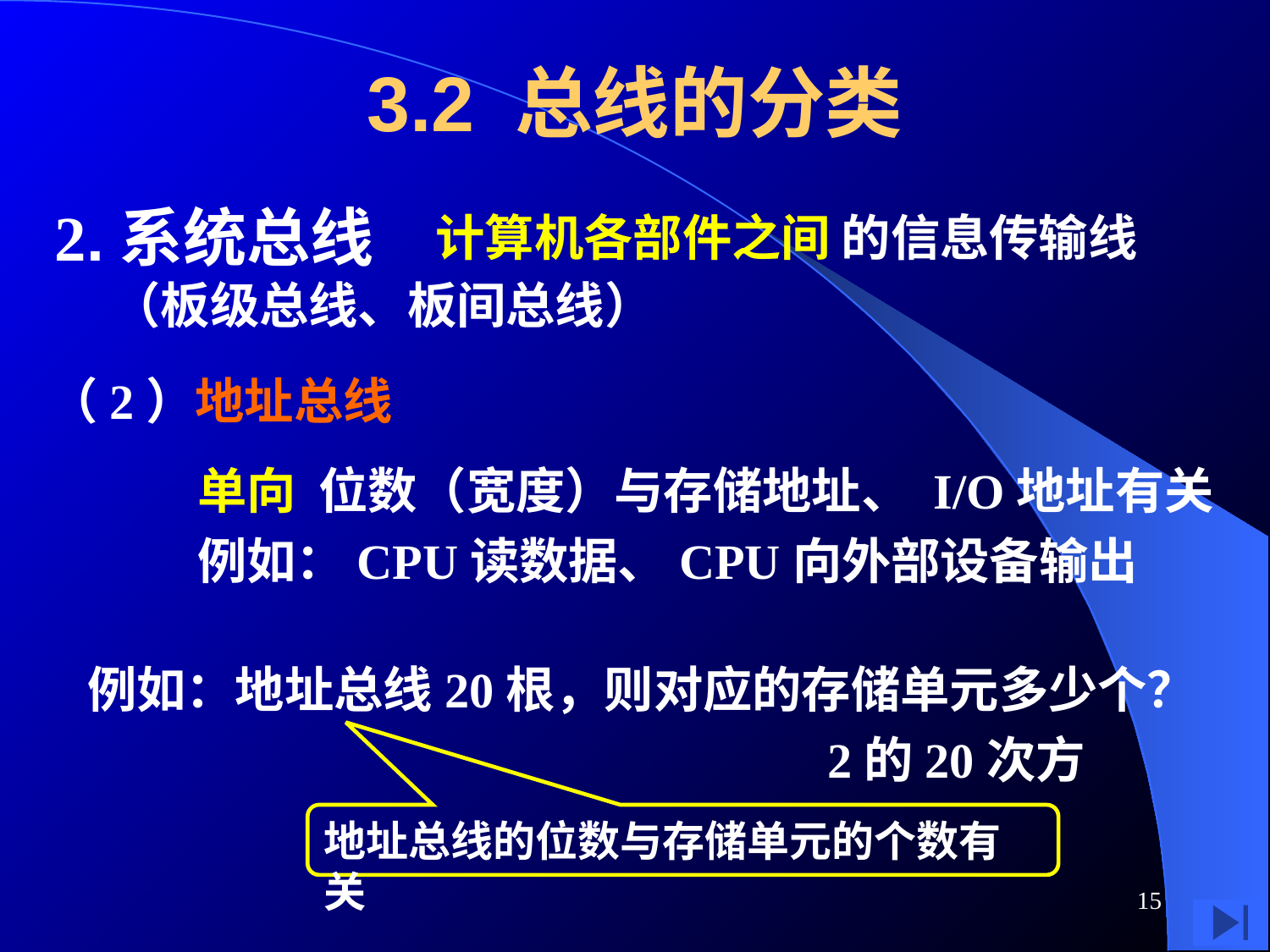

# 3.2 总线的分类
2.系统总线
    （板级总线、板间总线）
计算机各部件之间 的信息传输线
（2）地址总线
单向  位数（宽度）与存储地址、 I/O地址有关
例如：CPU读数据、CPU向外部设备输出
例如：地址总线20根，则对应的存储单元多少个？
2的20次方
地址总线的位数与存储单元的个数有关
15